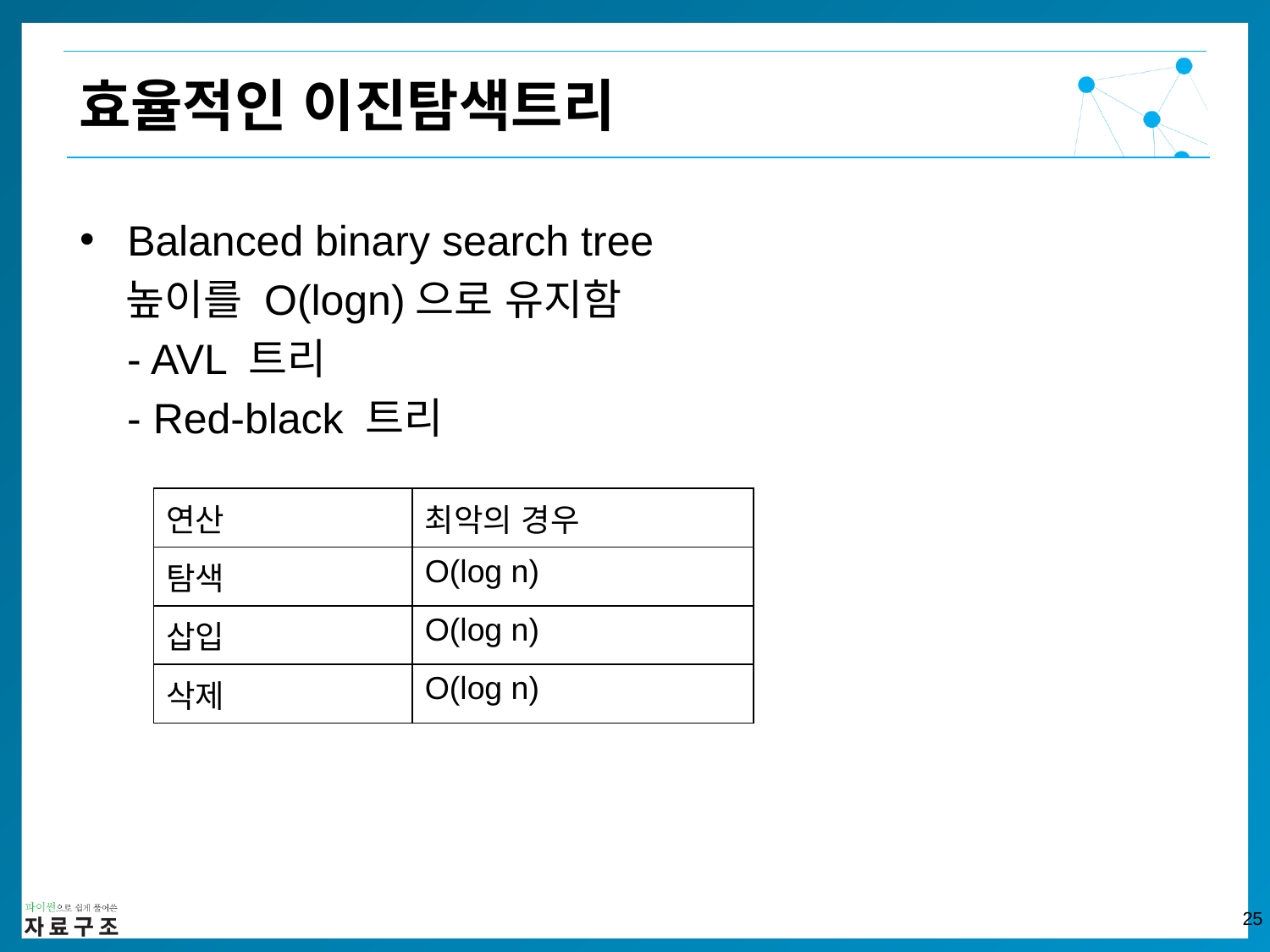

효율적인 이진탐색트리
Balanced binary search tree
   높이를 O(logn)으로 유지함
    - AVL 트리
    - Red-black 트리

| 연산 | 최악의 경우 |
| --- | --- |
| 탐색 | O(log n) |
| 삽입 | O(log n) |
| 삭제 | O(log n) |